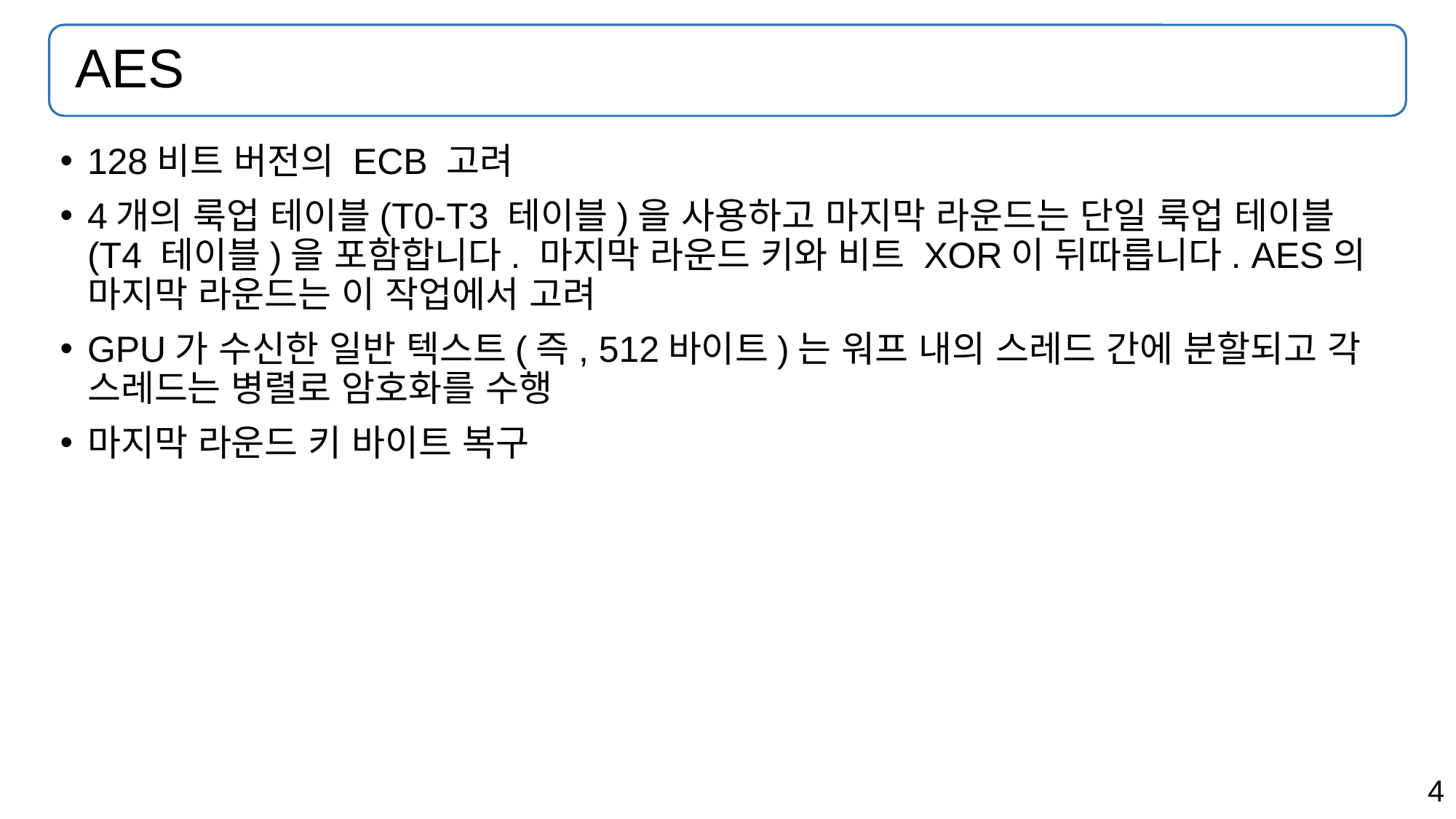

# AES
128비트 버전의 ECB 고려
4개의 룩업 테이블(T0-T3 테이블)을 사용하고 마지막 라운드는 단일 룩업 테이블(T4 테이블)을 포함합니다. 마지막 라운드 키와 비트 XOR이 뒤따릅니다. AES의 마지막 라운드는 이 작업에서 고려
GPU가 수신한 일반 텍스트(즉, 512바이트)는 워프 내의 스레드 간에 분할되고 각 스레드는 병렬로 암호화를 수행
마지막 라운드 키 바이트 복구